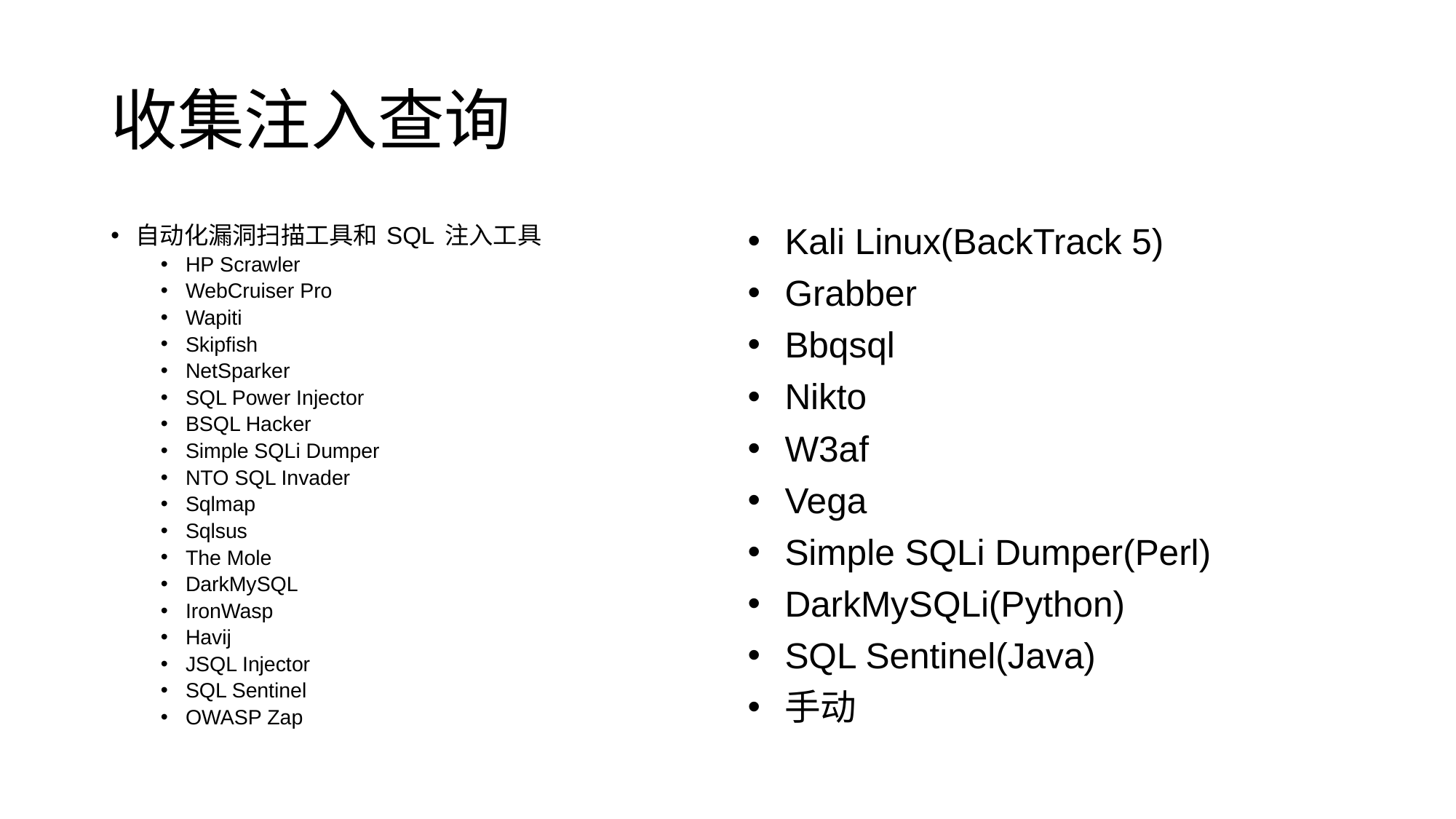

# 收集注入查询
自动化漏洞扫描工具和 SQL 注入工具
HP Scrawler
WebCruiser Pro
Wapiti
Skipfish
NetSparker
SQL Power Injector
BSQL Hacker
Simple SQLi Dumper
NTO SQL Invader
Sqlmap
Sqlsus
The Mole
DarkMySQL
IronWasp
Havij
JSQL Injector
SQL Sentinel
OWASP Zap

Kali Linux(BackTrack 5)
Grabber
Bbqsql
Nikto
W3af
Vega
Simple SQLi Dumper(Perl)
DarkMySQLi(Python)
SQL Sentinel(Java)
手动